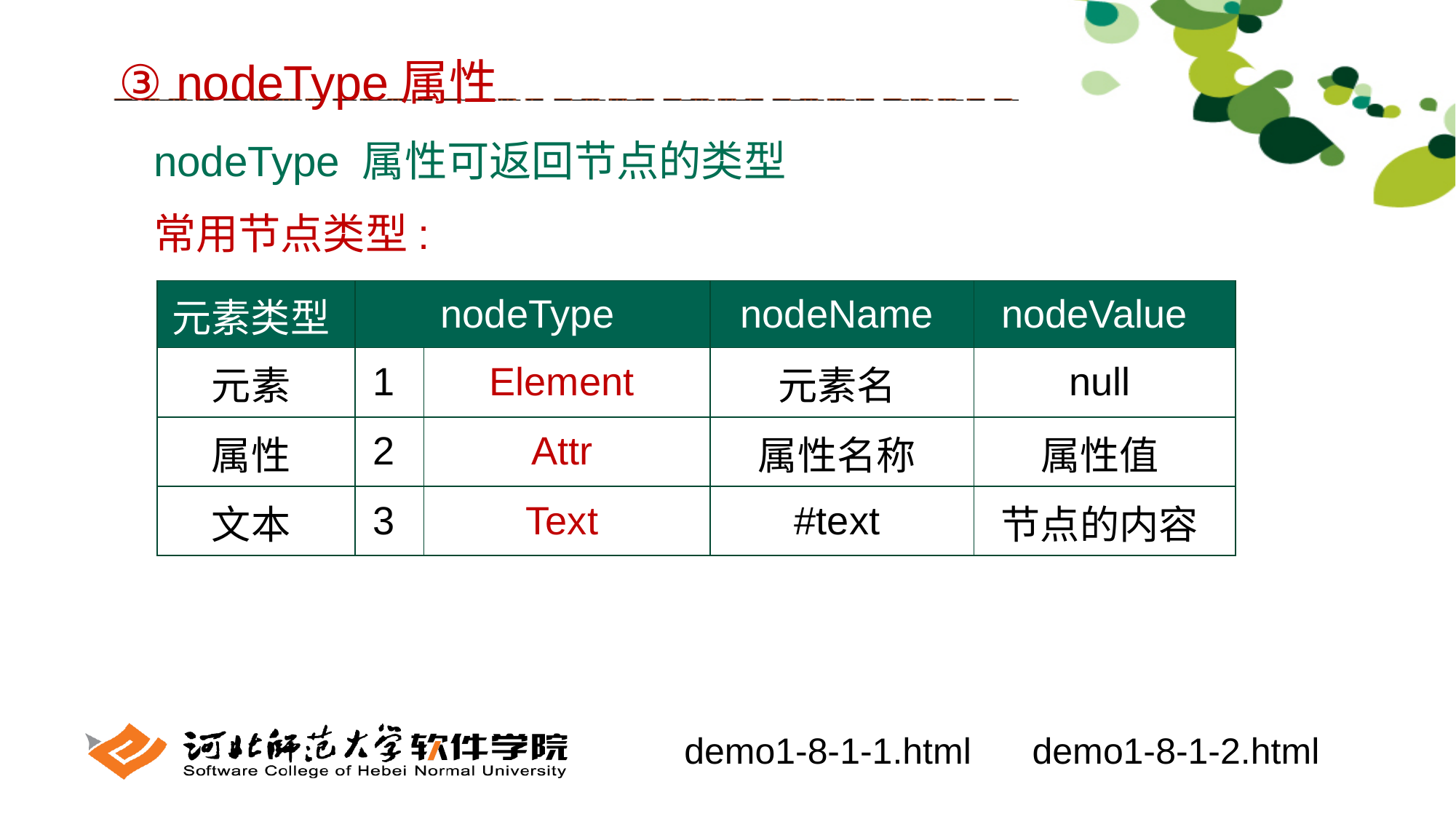

③ nodeType属性
nodeType 属性可返回节点的类型
常用节点类型:
| 元素类型 | nodeType |  | nodeName | nodeValue |
| --- | --- | --- | --- | --- |
| 元素 | 1 | Element | 元素名 | null |
| 属性 | 2 | Attr | 属性名称 | 属性值 |
| 文本 | 3 | Text | #text | 节点的内容 |
demo1-8-1-1.html
demo1-8-1-2.html